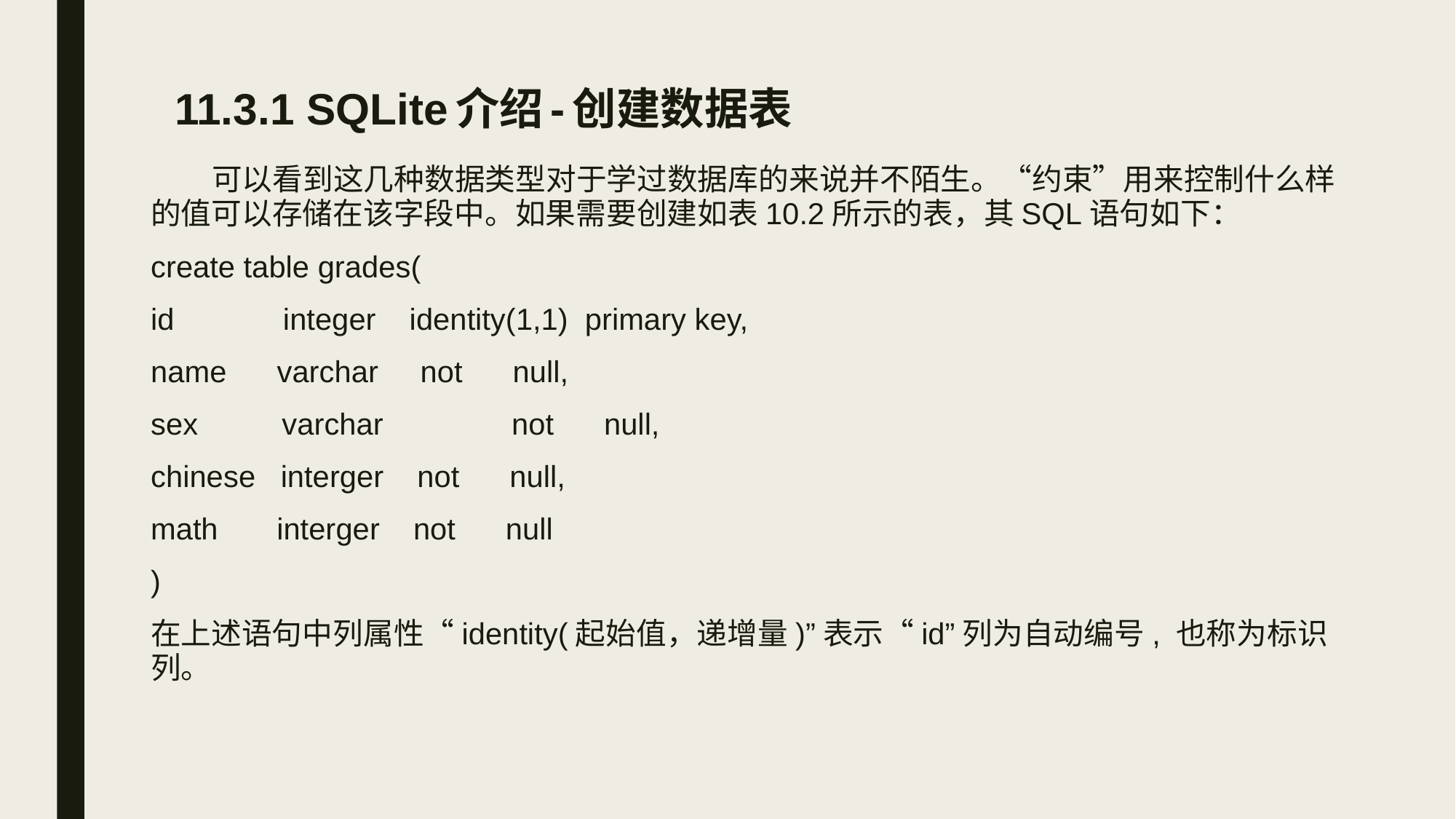

# 11.3.1 SQLite介绍-创建数据表
        可以看到这几种数据类型对于学过数据库的来说并不陌生。“约束”用来控制什么样的值可以存储在该字段中。如果需要创建如表10.2所示的表，其SQL语句如下：
create table grades(
id             integer    identity(1,1)  primary key,
name      varchar     not      null,
sex          varchar	    not 	  null,
chinese   interger    not      null,
math       interger    not      null
)
在上述语句中列属性“identity(起始值，递增量)”表示“id”列为自动编号, 也称为标识列。